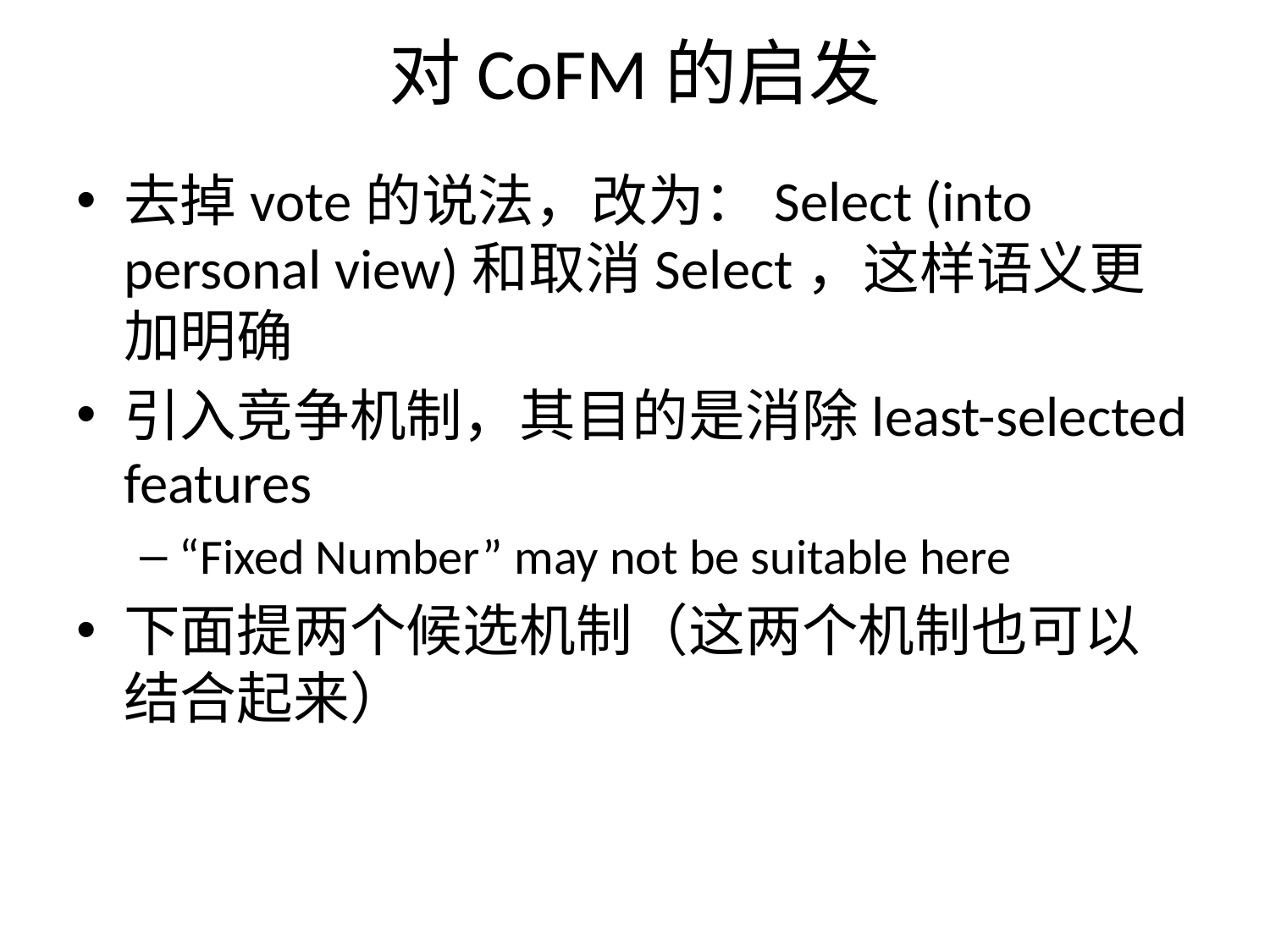

# 对CoFM的启发
去掉vote的说法，改为：Select (into personal view)和取消Select，这样语义更加明确
引入竞争机制，其目的是消除least-selected features
“Fixed Number” may not be suitable here
下面提两个候选机制（这两个机制也可以结合起来）